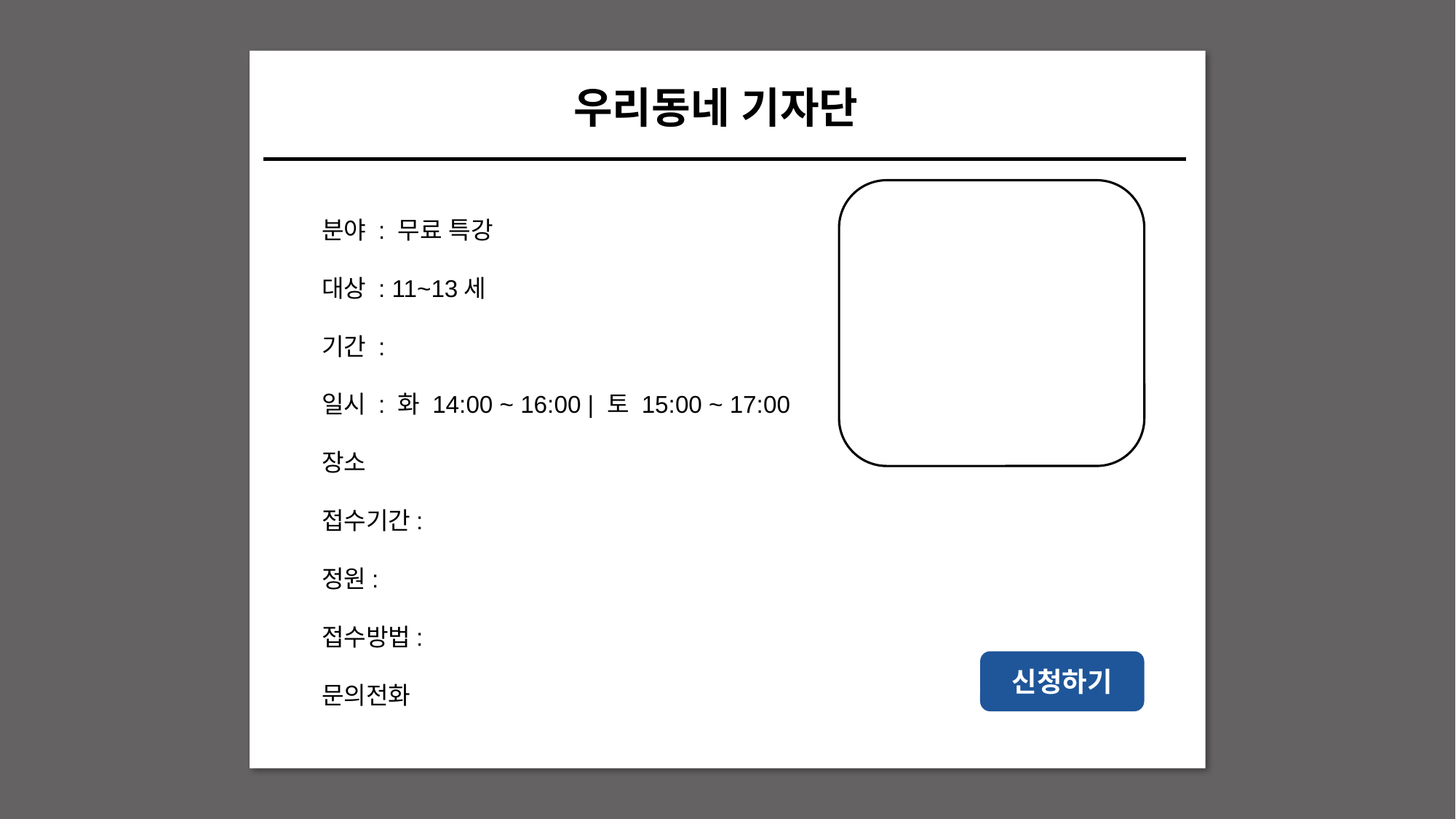

우리동네 기자단

분야 : 무료 특강
대상 : 11~13세
기간 :
일시 : 화 14:00 ~ 16:00 | 토 15:00 ~ 17:00
장소
접수기간:
정원:
접수방법:
문의전화
신청하기